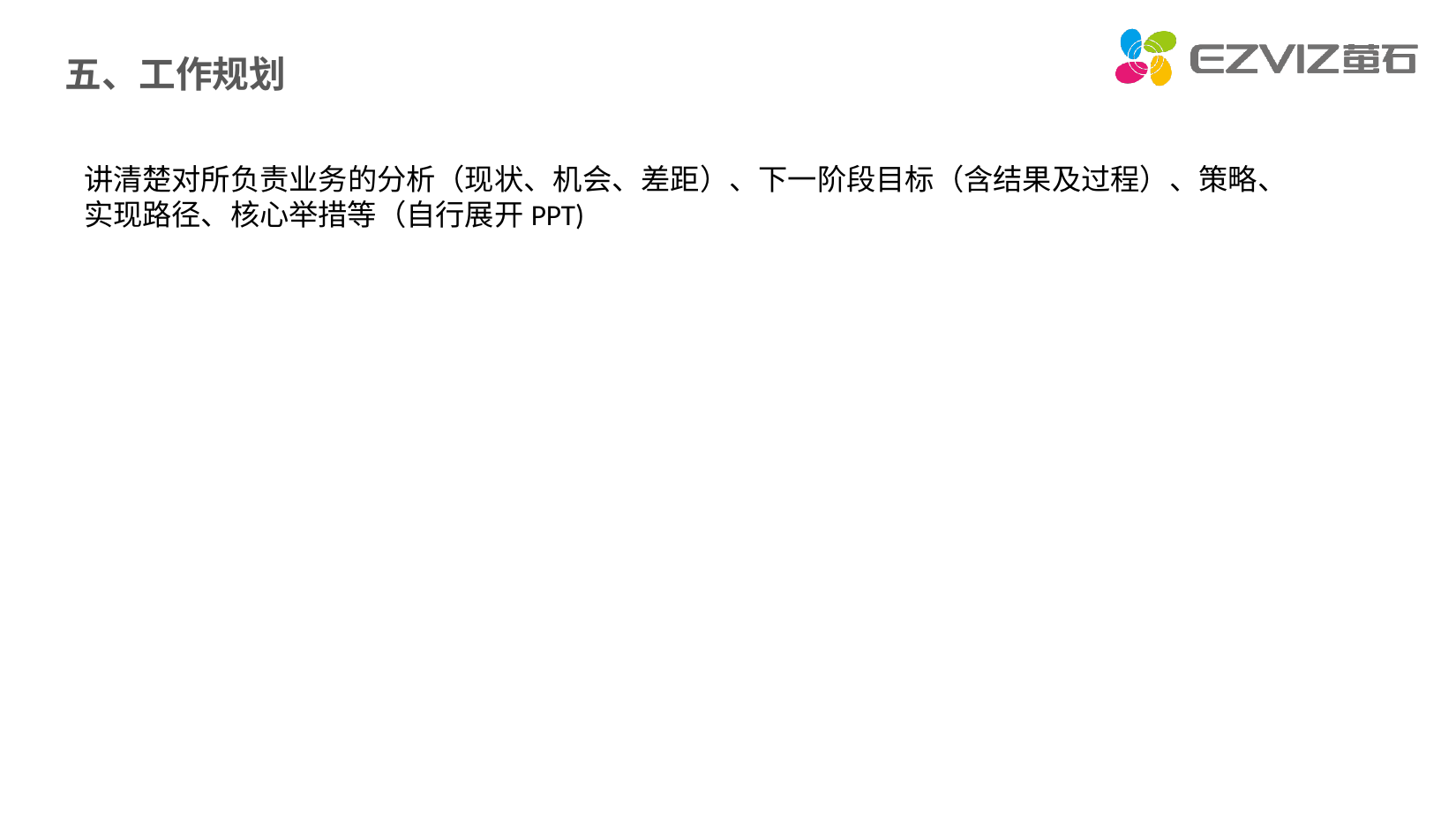

五、工作规划
讲清楚对所负责业务的分析（现状、机会、差距）、下一阶段目标（含结果及过程）、策略、实现路径、核心举措等（自行展开PPT)